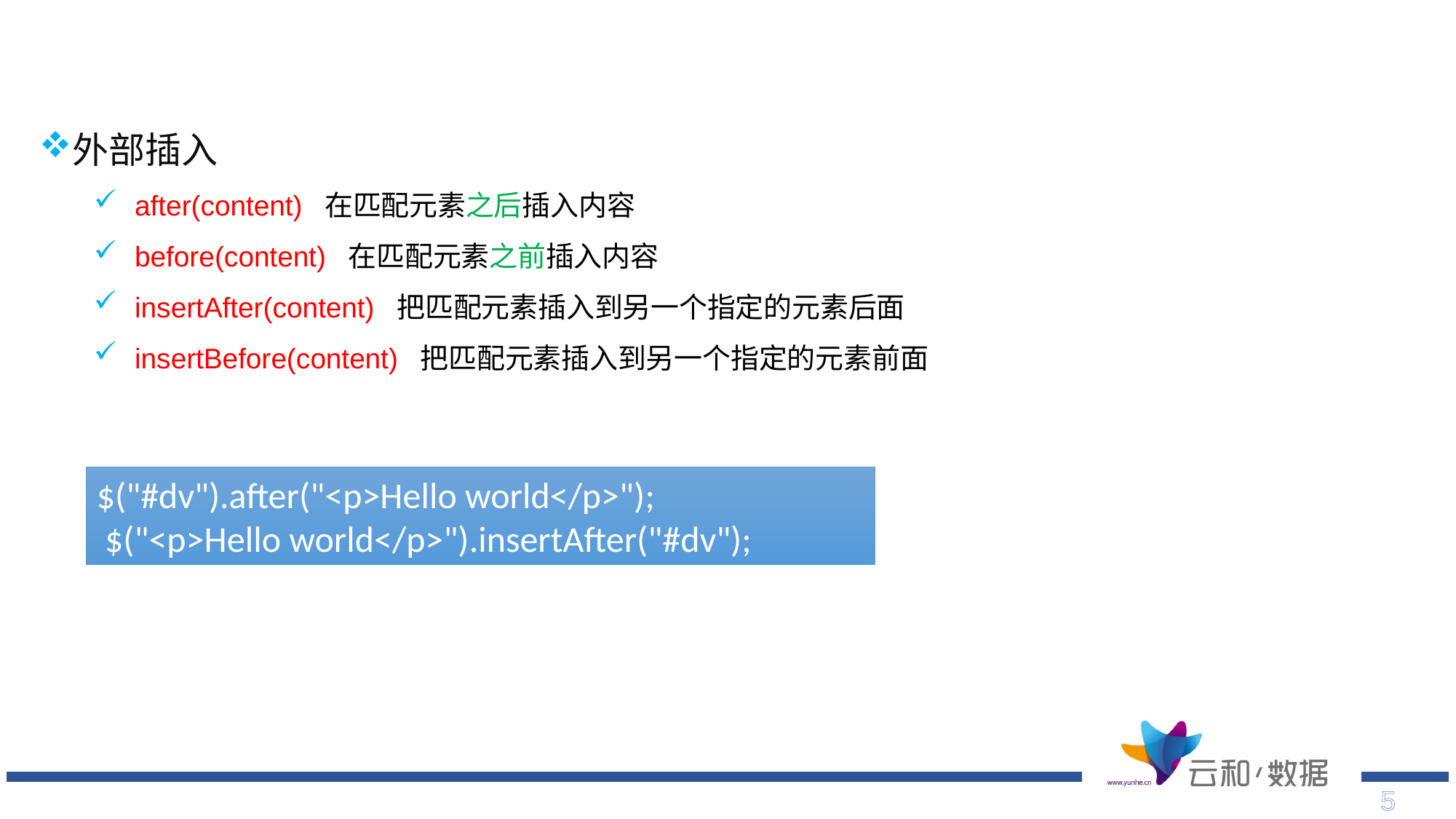

外部插入
after(content)  在匹配元素之后插入内容
before(content)  在匹配元素之前插入内容
insertAfter(content)  把匹配元素插入到另一个指定的元素后面
insertBefore(content)  把匹配元素插入到另一个指定的元素前面
$("#dv").after("<p>Hello world</p>");
 $("<p>Hello world</p>").insertAfter("#dv");